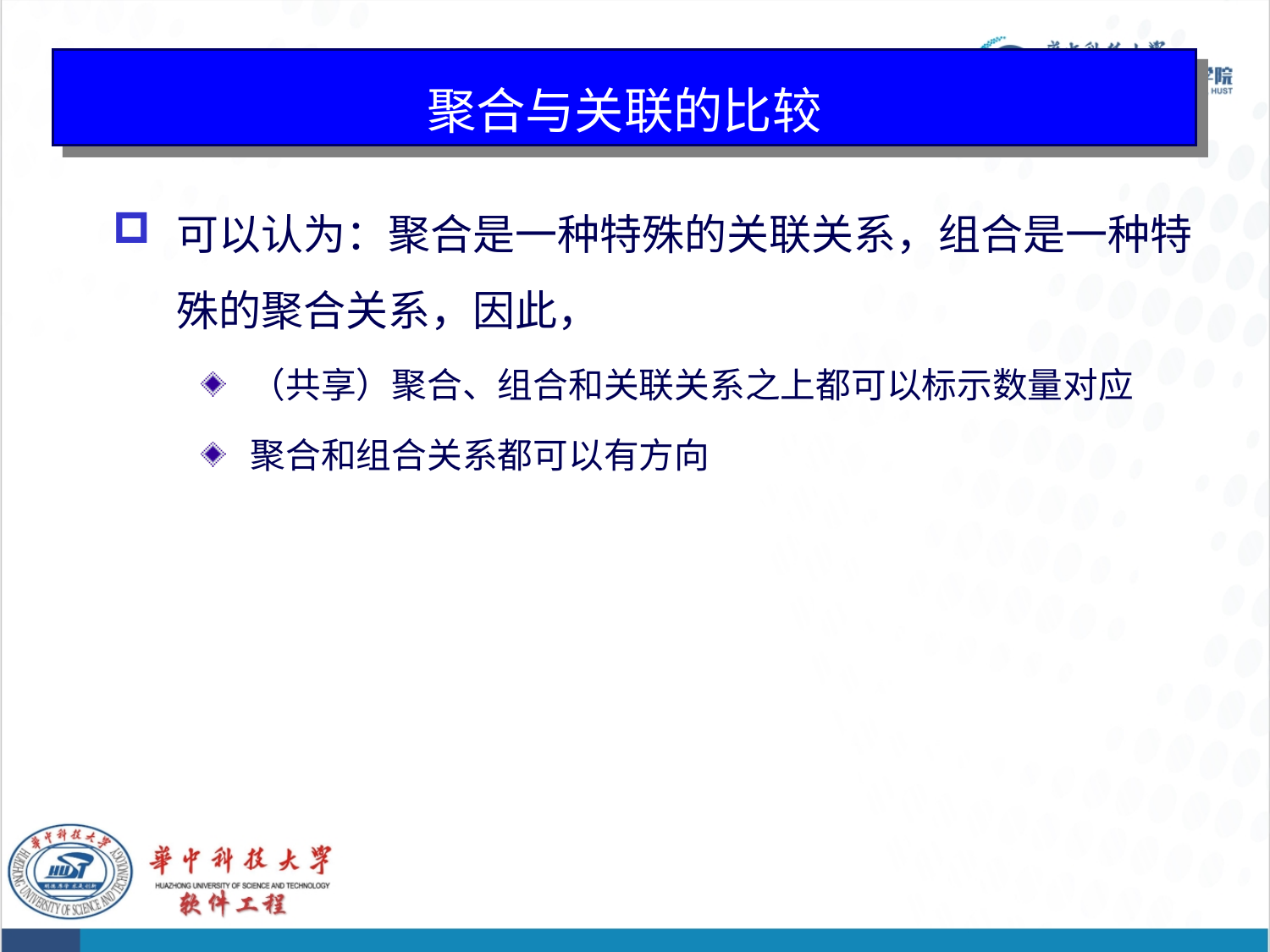

97
# 聚合与关联的比较
可以认为：聚合是一种特殊的关联关系，组合是一种特殊的聚合关系，因此，
（共享）聚合、组合和关联关系之上都可以标示数量对应
聚合和组合关系都可以有方向